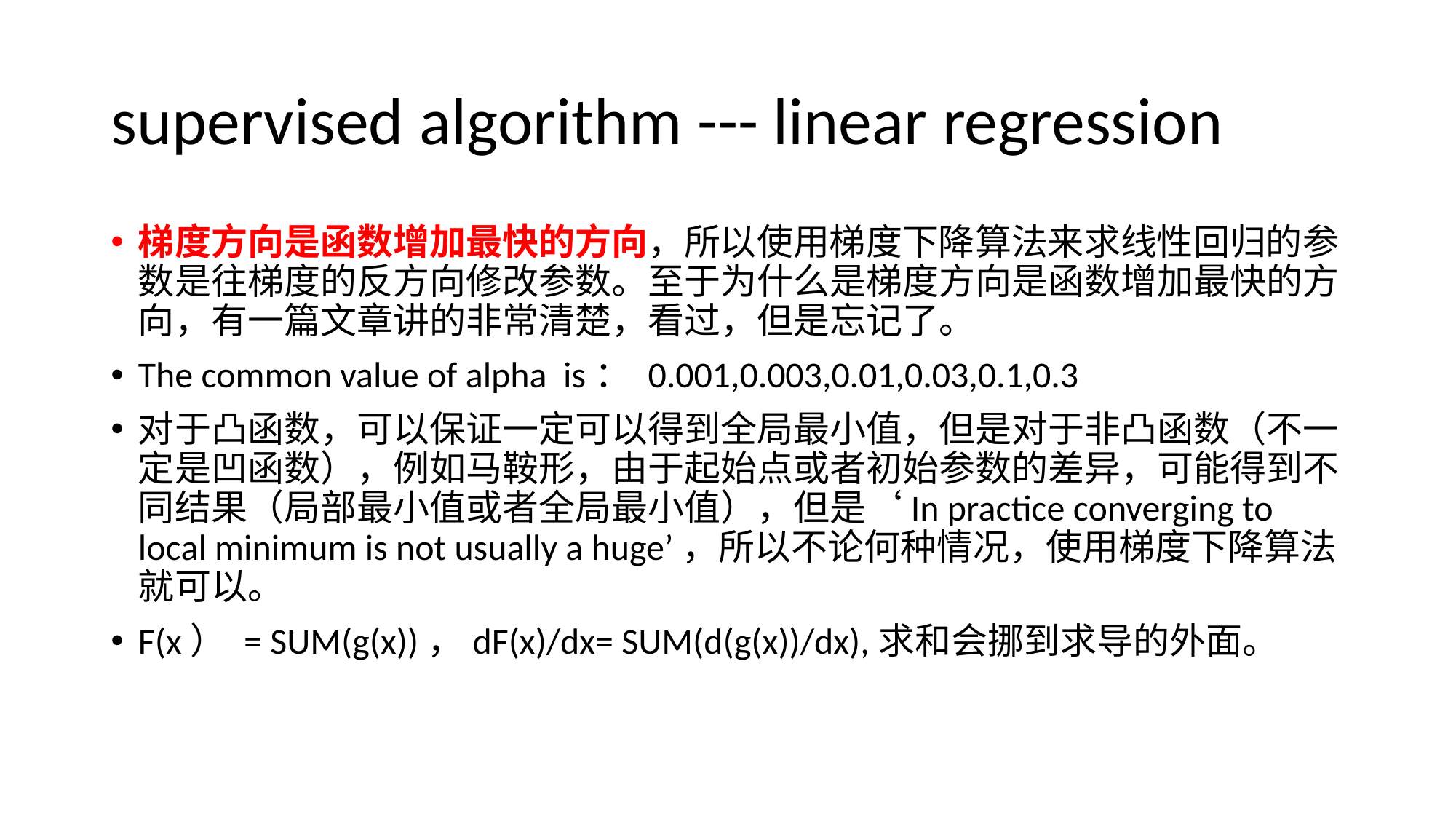

# supervised algorithm --- linear regression
梯度方向是函数增加最快的方向，所以使用梯度下降算法来求线性回归的参数是往梯度的反方向修改参数。至于为什么是梯度方向是函数增加最快的方向，有一篇文章讲的非常清楚，看过，但是忘记了。
The common value of alpha  is： 0.001,0.003,0.01,0.03,0.1,0.3
对于凸函数，可以保证一定可以得到全局最小值，但是对于非凸函数（不一定是凹函数），例如马鞍形，由于起始点或者初始参数的差异，可能得到不同结果（局部最小值或者全局最小值），但是‘In practice converging to local minimum is not usually a huge’，所以不论何种情况，使用梯度下降算法就可以。
F(x） = SUM(g(x))，dF(x)/dx= SUM(d(g(x))/dx),求和会挪到求导的外面。